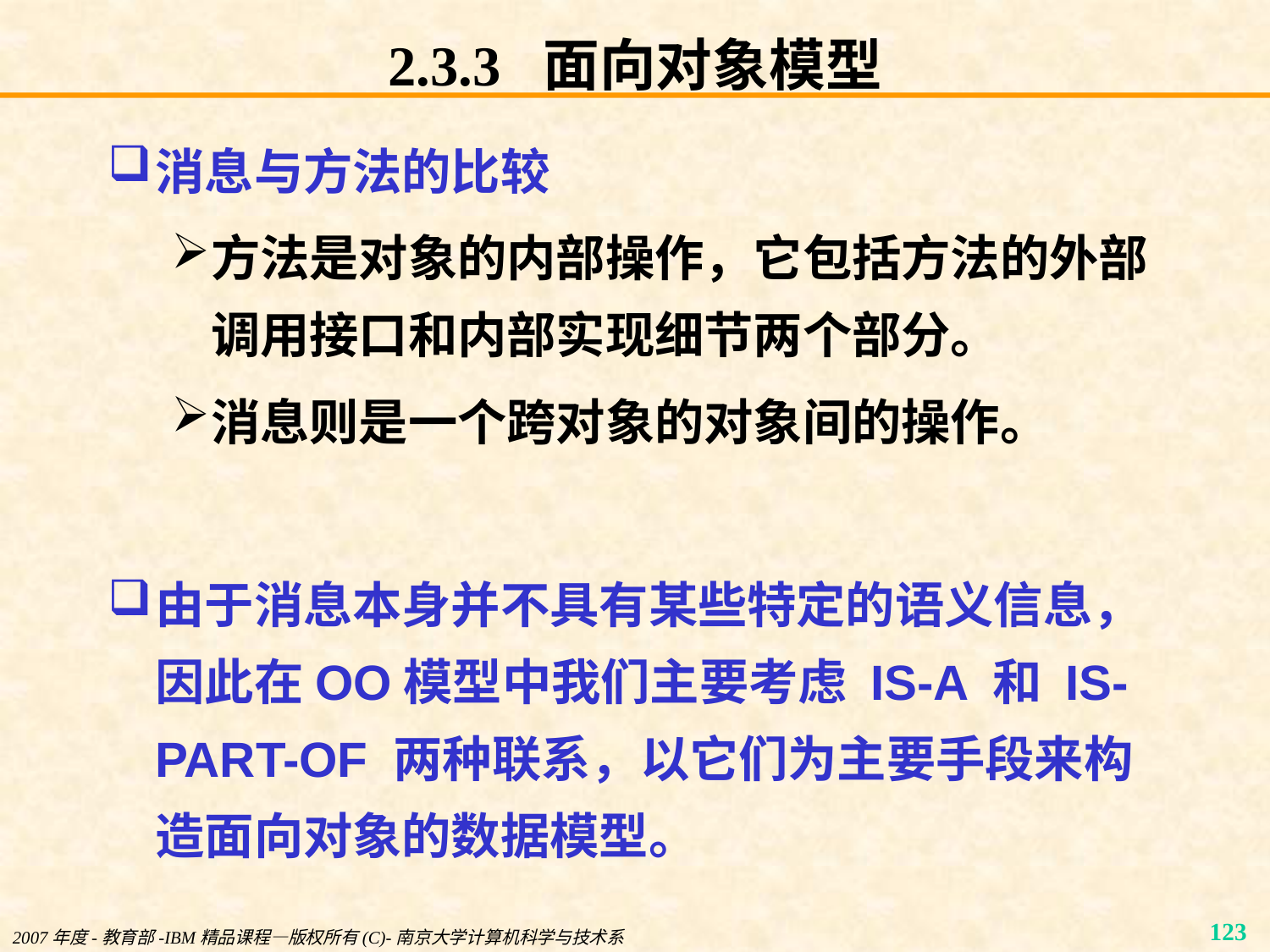

# 2.3.3  面向对象模型
消息与方法的比较
方法是对象的内部操作，它包括方法的外部调用接口和内部实现细节两个部分。
消息则是一个跨对象的对象间的操作。

由于消息本身并不具有某些特定的语义信息，因此在OO模型中我们主要考虑 IS-A 和 IS-PART-OF 两种联系，以它们为主要手段来构造面向对象的数据模型。
123
2007年度-教育部-IBM精品课程—版权所有(C)-南京大学计算机科学与技术系